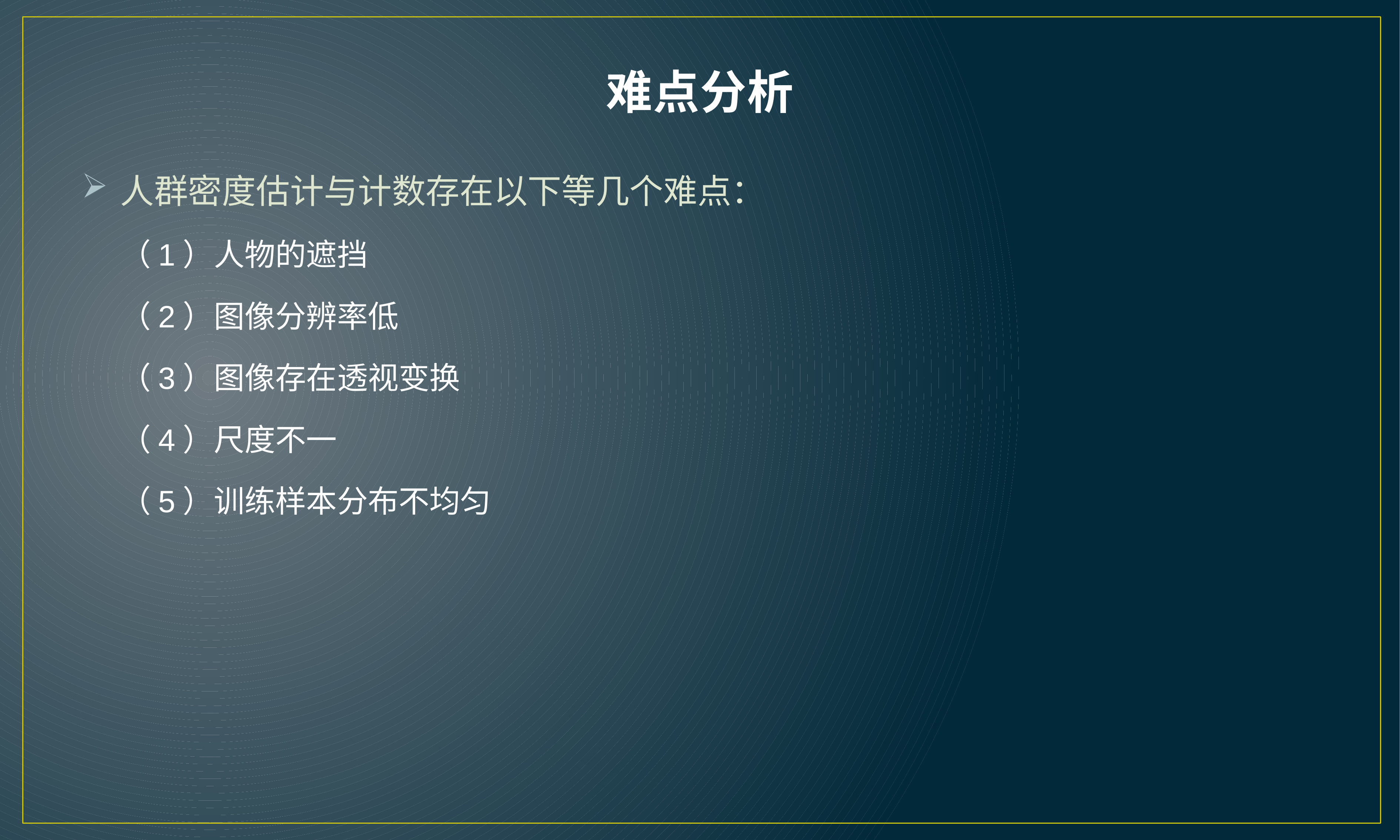

# 难点分析
人群密度估计与计数存在以下等几个难点：
（1）人物的遮挡
（2）图像分辨率低
（3）图像存在透视变换
（4）尺度不一
（5）训练样本分布不均匀